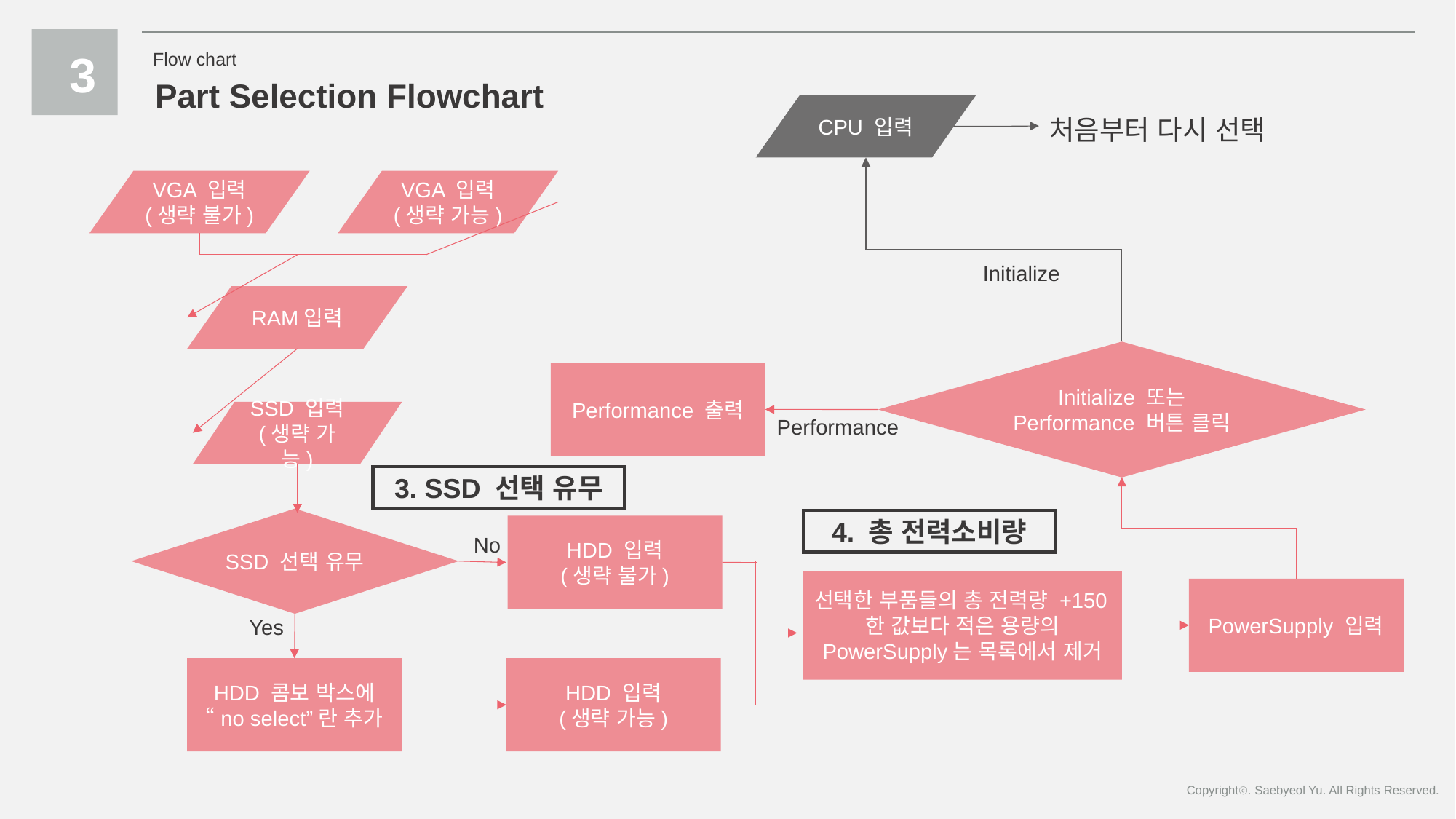

3
Flow chart
Part Selection Flowchart
CPU 입력
처음부터 다시 선택
VGA 입력
(생략 불가)
VGA 입력
(생략 가능)
Initialize
RAM입력
Initialize 또는 Performance 버튼 클릭
Performance 출력
SSD 입력
(생략 가능)
Performance
3. SSD 선택 유무
SSD 선택 유무
4. 총 전력소비량
HDD 입력
(생략 불가)
No
선택한 부품들의 총 전력량 +150한 값보다 적은 용량의 PowerSupply는 목록에서 제거
PowerSupply 입력
Yes
HDD 콤보 박스에 “no select”란 추가
HDD 입력
(생략 가능)